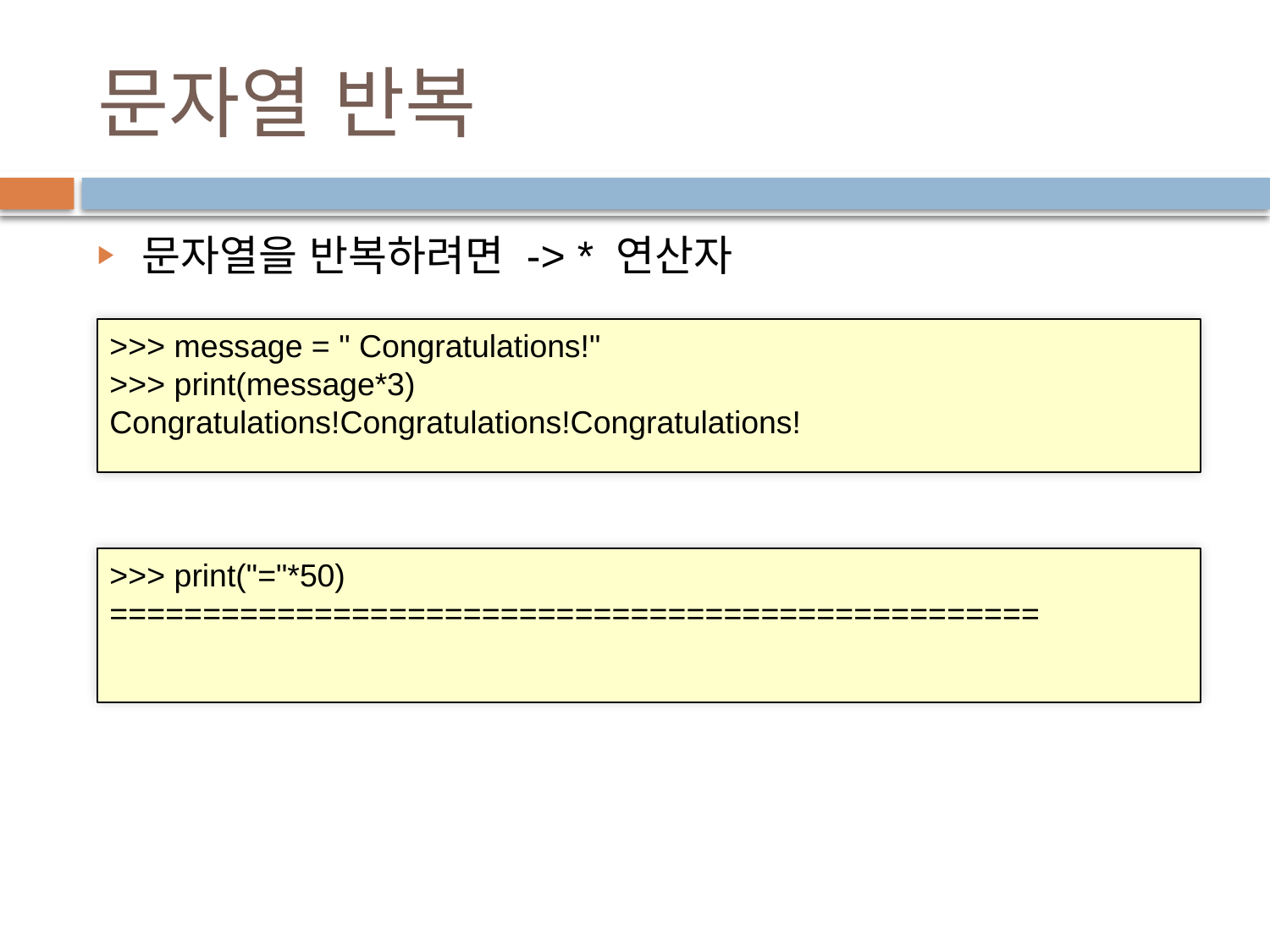

# 문자열 반복
문자열을 반복하려면 -> * 연산자

>>> message = " Congratulations!"
>>> print(message*3)
Congratulations!Congratulations!Congratulations!
>>> print("="*50)
==================================================